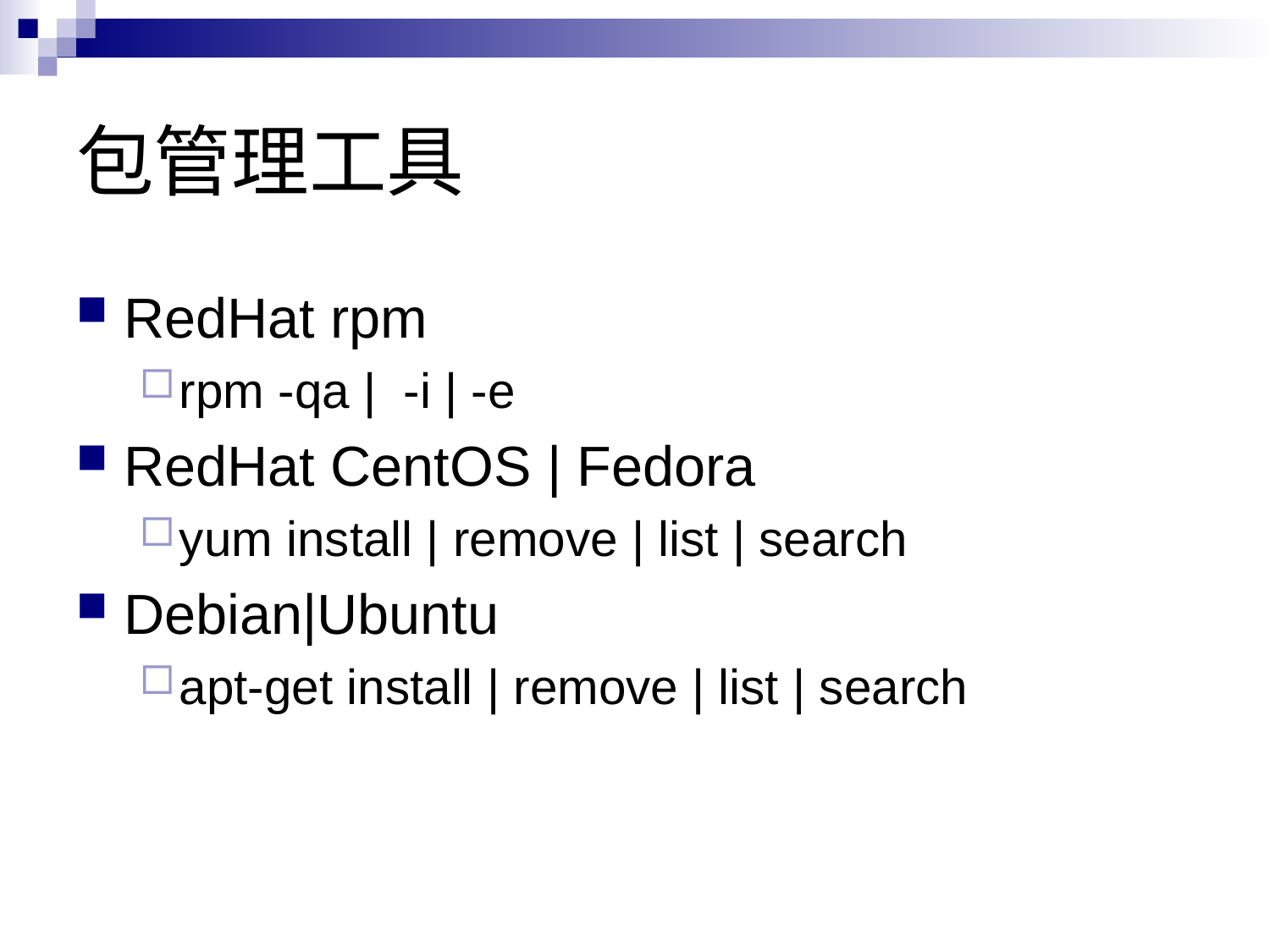

# 包管理工具
RedHat rpm
rpm -qa |  -i | -e
RedHat CentOS | Fedora
yum install | remove | list | search
Debian|Ubuntu
apt-get install | remove | list | search